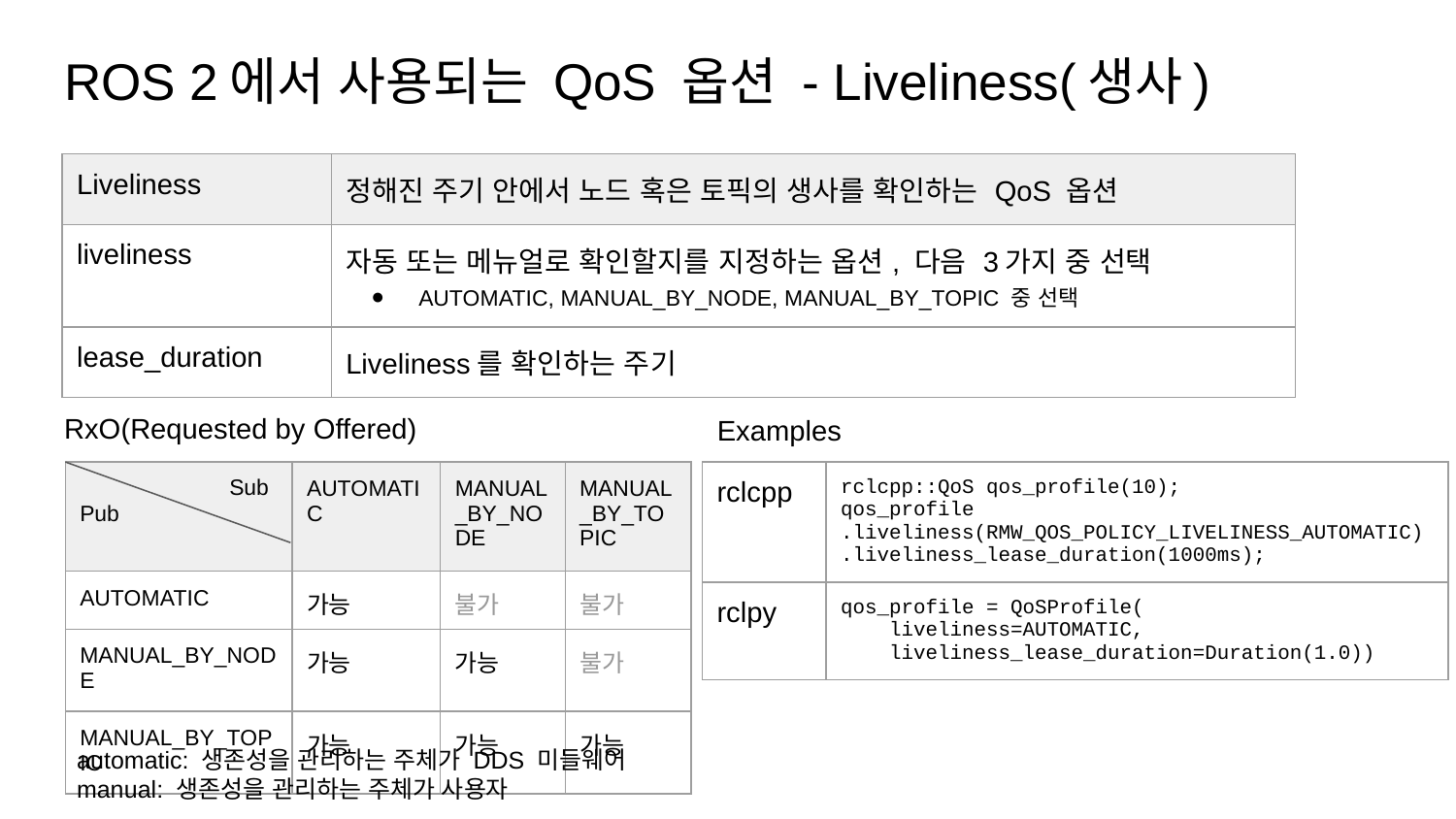

# ROS 2에서 사용되는 QoS 옵션 - Liveliness(생사)
| Liveliness | 정해진 주기 안에서 노드 혹은 토픽의 생사를 확인하는 QoS 옵션 |
| --- | --- |
| liveliness | 자동 또는 메뉴얼로 확인할지를 지정하는 옵션, 다음 3가지 중 선택 AUTOMATIC, MANUAL\_BY\_NODE, MANUAL\_BY\_TOPIC 중 선택 |
| lease\_duration | Liveliness를 확인하는 주기 |
RxO(Requested by Offered)
Examples
Sub
| Pub | AUTOMATIC | MANUAL\_BY\_NODE | MANUAL\_BY\_TOPIC |
| --- | --- | --- | --- |
| AUTOMATIC | 가능 | 불가 | 불가 |
| MANUAL\_BY\_NODE | 가능 | 가능 | 불가 |
| MANUAL\_BY\_TOPIC | 가능 | 가능 | 가능 |
| rclcpp | rclcpp::QoS qos\_profile(10); qos\_profile .liveliness(RMW\_QOS\_POLICY\_LIVELINESS\_AUTOMATIC) .liveliness\_lease\_duration(1000ms); |
| --- | --- |
| rclpy | qos\_profile = QoSProfile( liveliness=AUTOMATIC, liveliness\_lease\_duration=Duration(1.0)) |
automatic: 생존성을 관리하는 주체가 DDS 미들웨어
manual: 생존성을 관리하는 주체가 사용자